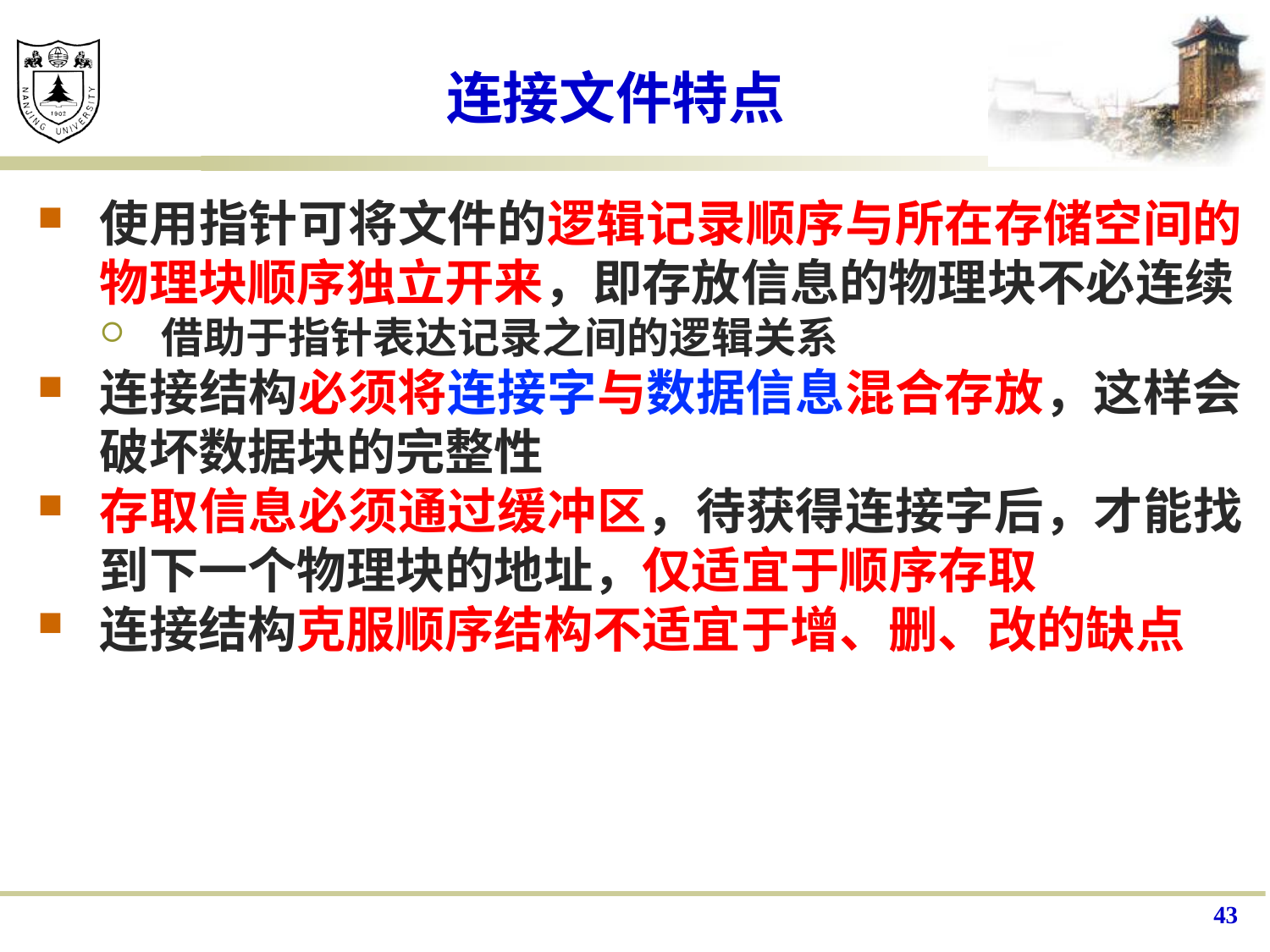

#
连接文件特点
使用指针可将文件的逻辑记录顺序与所在存储空间的物理块顺序独立开来，即存放信息的物理块不必连续
借助于指针表达记录之间的逻辑关系
连接结构必须将连接字与数据信息混合存放，这样会破坏数据块的完整性
存取信息必须通过缓冲区，待获得连接字后，才能找到下一个物理块的地址，仅适宜于顺序存取
连接结构克服顺序结构不适宜于增、删、改的缺点
43